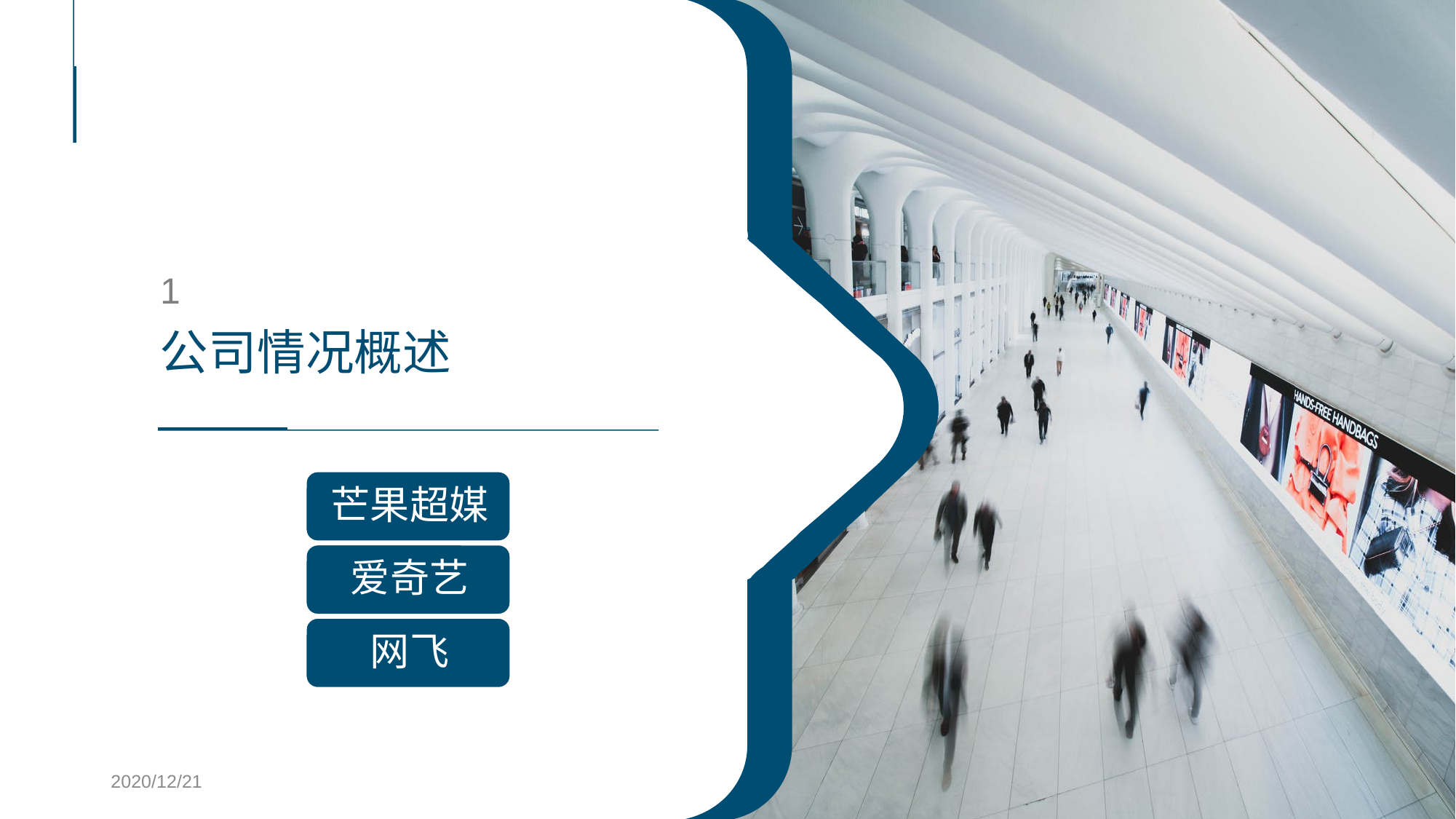

1
公司情况概述

芒果超媒
爱奇艺
网飞
2020/12/21
3